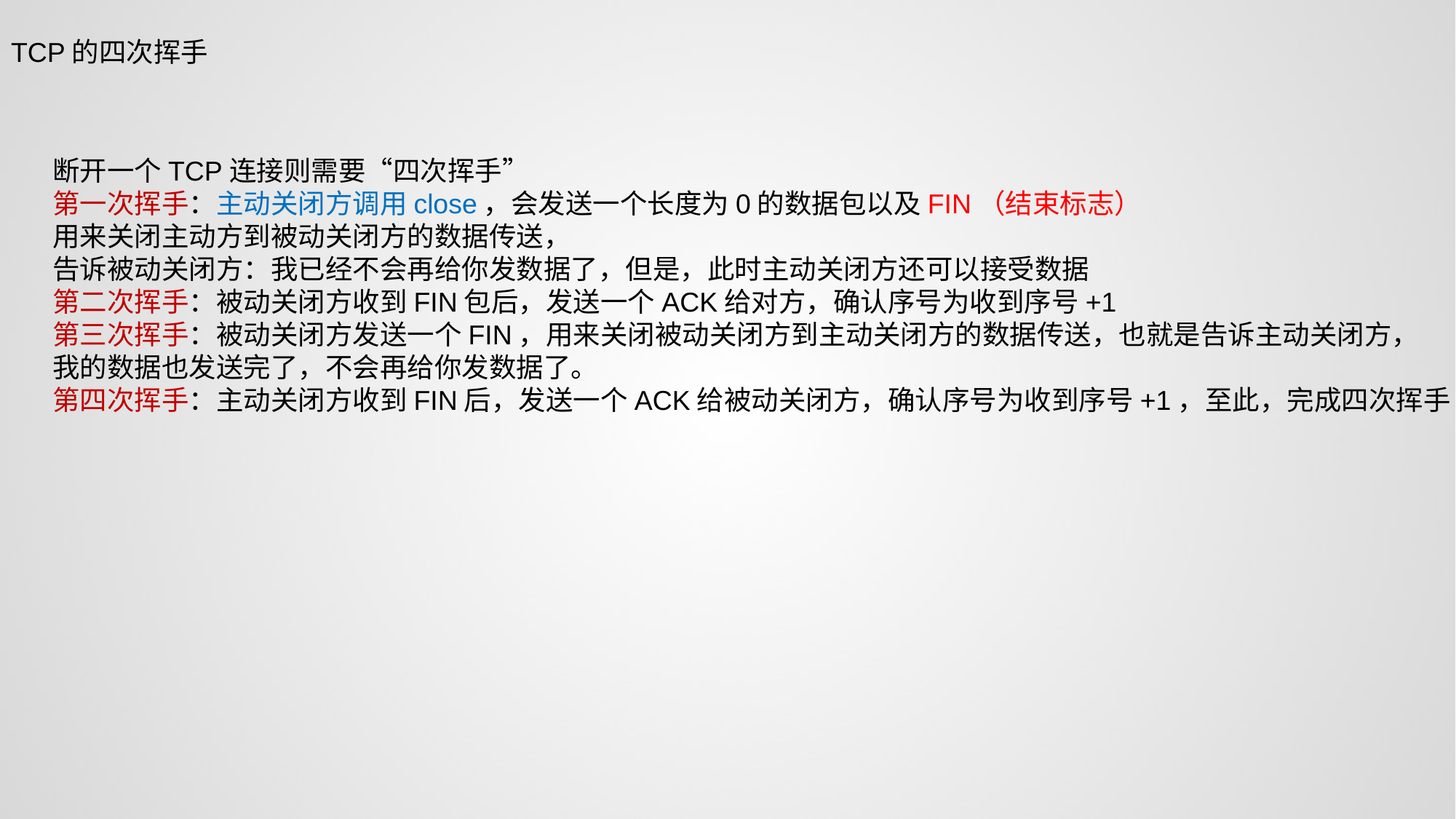

TCP的四次挥手

断开一个TCP连接则需要“四次挥手”
第一次挥手：主动关闭方调用close，会发送一个长度为0的数据包以及FIN（结束标志）
用来关闭主动方到被动关闭方的数据传送，
告诉被动关闭方：我已经不会再给你发数据了，但是，此时主动关闭方还可以接受数据
第二次挥手：被动关闭方收到FIN包后，发送一个ACK给对方，确认序号为收到序号+1
第三次挥手：被动关闭方发送一个FIN，用来关闭被动关闭方到主动关闭方的数据传送，也就是告诉主动关闭方，
我的数据也发送完了，不会再给你发数据了。
第四次挥手：主动关闭方收到FIN后，发送一个ACK给被动关闭方，确认序号为收到序号+1，至此，完成四次挥手